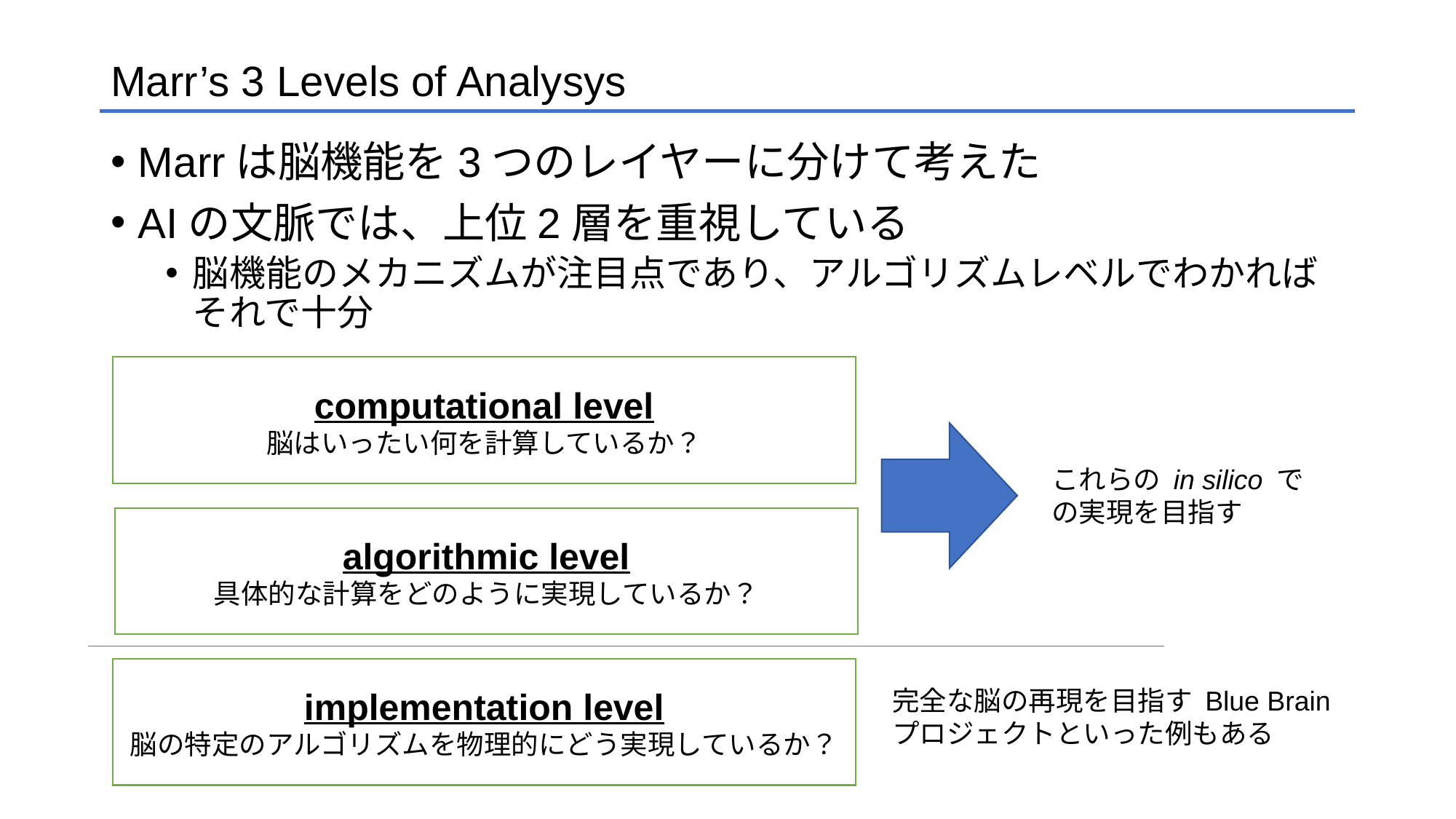

# Marr’s 3 Levels of Analysys
Marrは脳機能を3つのレイヤーに分けて考えた
AIの文脈では、上位2層を重視している
脳機能のメカニズムが注目点であり、アルゴリズムレベルでわかればそれで十分
computational level
脳はいったい何を計算しているか？

これらの in silico での実現を目指す
algorithmic level
具体的な計算をどのように実現しているか？
implementation level
脳の特定のアルゴリズムを物理的にどう実現しているか？
完全な脳の再現を目指す Blue Brain プロジェクトといった例もある